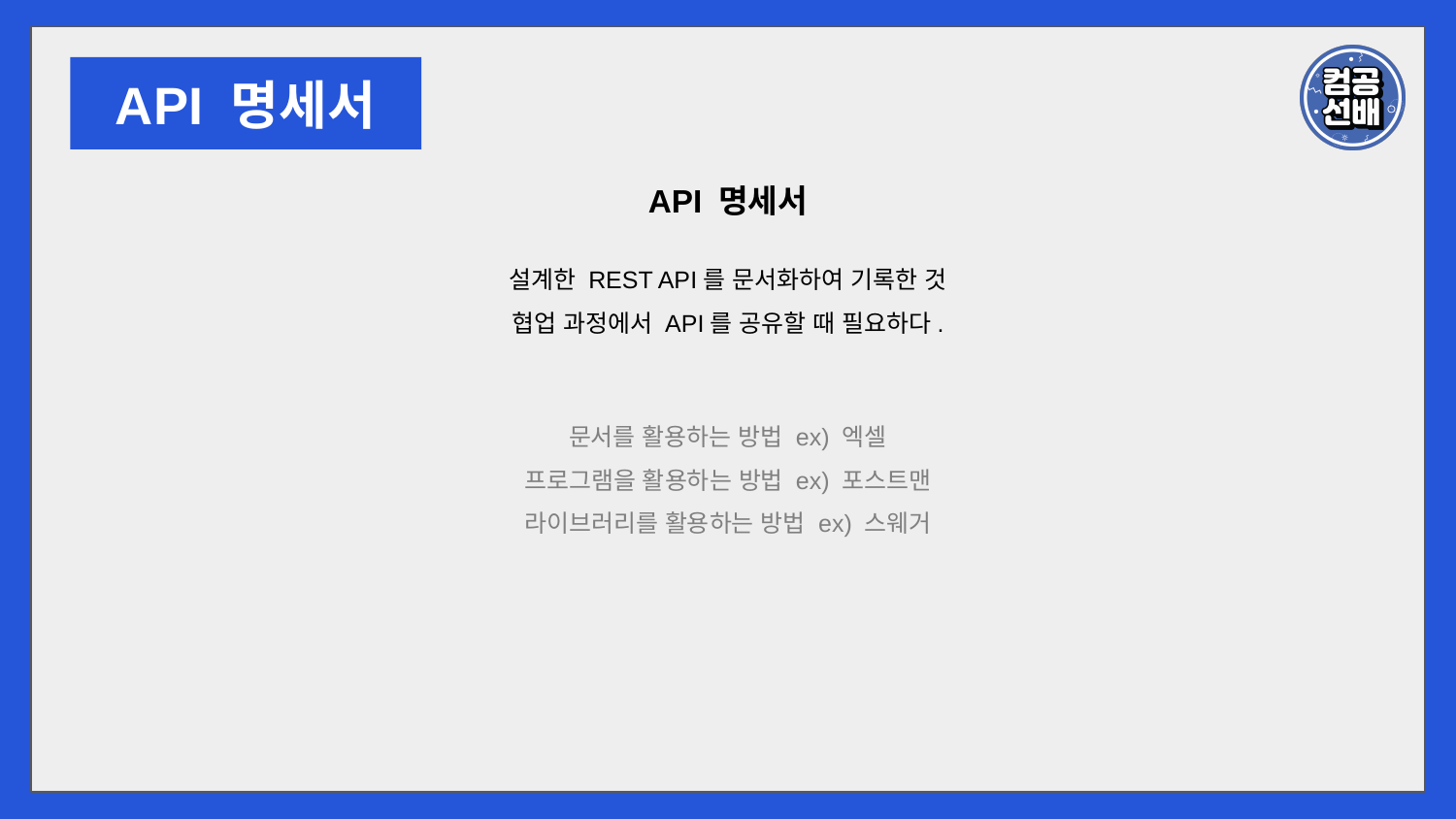

API 명세서
API 명세서
설계한 REST API를 문서화하여 기록한 것
협업 과정에서 API를 공유할 때 필요하다.
문서를 활용하는 방법 ex) 엑셀
프로그램을 활용하는 방법 ex) 포스트맨
라이브러리를 활용하는 방법 ex) 스웨거